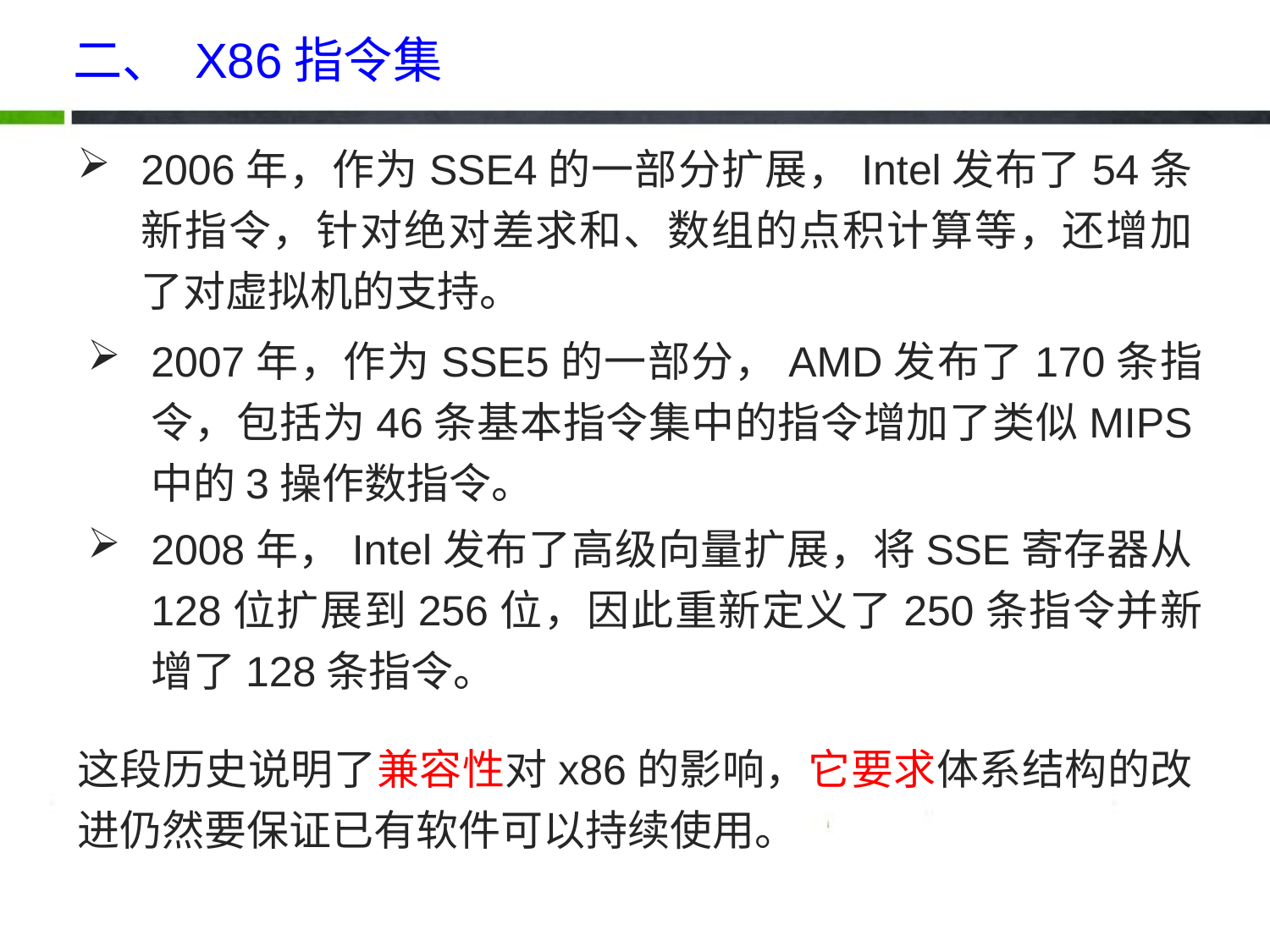

# 二、 X86指令集
2006年，作为SSE4的一部分扩展，Intel发布了54条新指令，针对绝对差求和、数组的点积计算等，还增加了对虚拟机的支持。
2007年，作为SSE5的一部分，AMD发布了170条指令，包括为46条基本指令集中的指令增加了类似MIPS中的3操作数指令。
2008年，Intel发布了高级向量扩展，将SSE寄存器从128位扩展到256位，因此重新定义了250条指令并新增了128条指令。
这段历史说明了兼容性对x86的影响，它要求体系结构的改进仍然要保证已有软件可以持续使用。
43